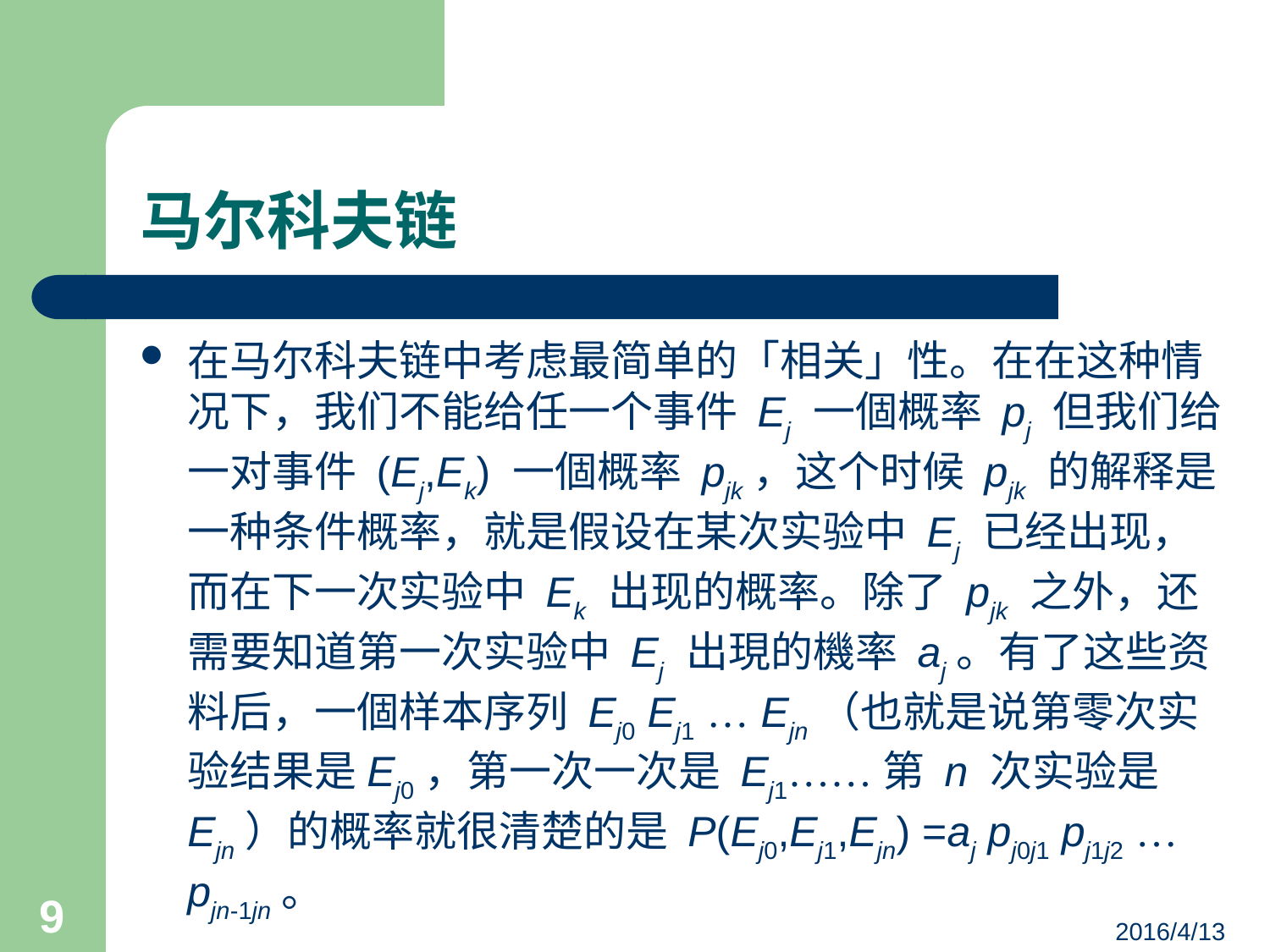

# 马尔科夫链
在马尔科夫链中考虑最简单的「相关」性。在在这种情况下，我们不能给任一个事件 Ej 一個概率 pj 但我们给一对事件 (Ej,Ek) 一個概率 pjk，这个时候 pjk 的解释是一种条件概率，就是假设在某次实验中 Ej 已经出现，而在下一次实验中 Ek 出现的概率。除了 pjk 之外，还需要知道第一次实验中 Ej 出現的機率 aj。有了这些资料后，一個样本序列 Ej0 Ej1 … Ejn（也就是说第零次实验结果是Ej0，第一次一次是 Ej1……第 n 次实验是 Ejn）的概率就很清楚的是 P(Ej0,Ej1,Ejn) =aj pj0j1 pj1j2 … pjn-1jn。

9
2016/4/13